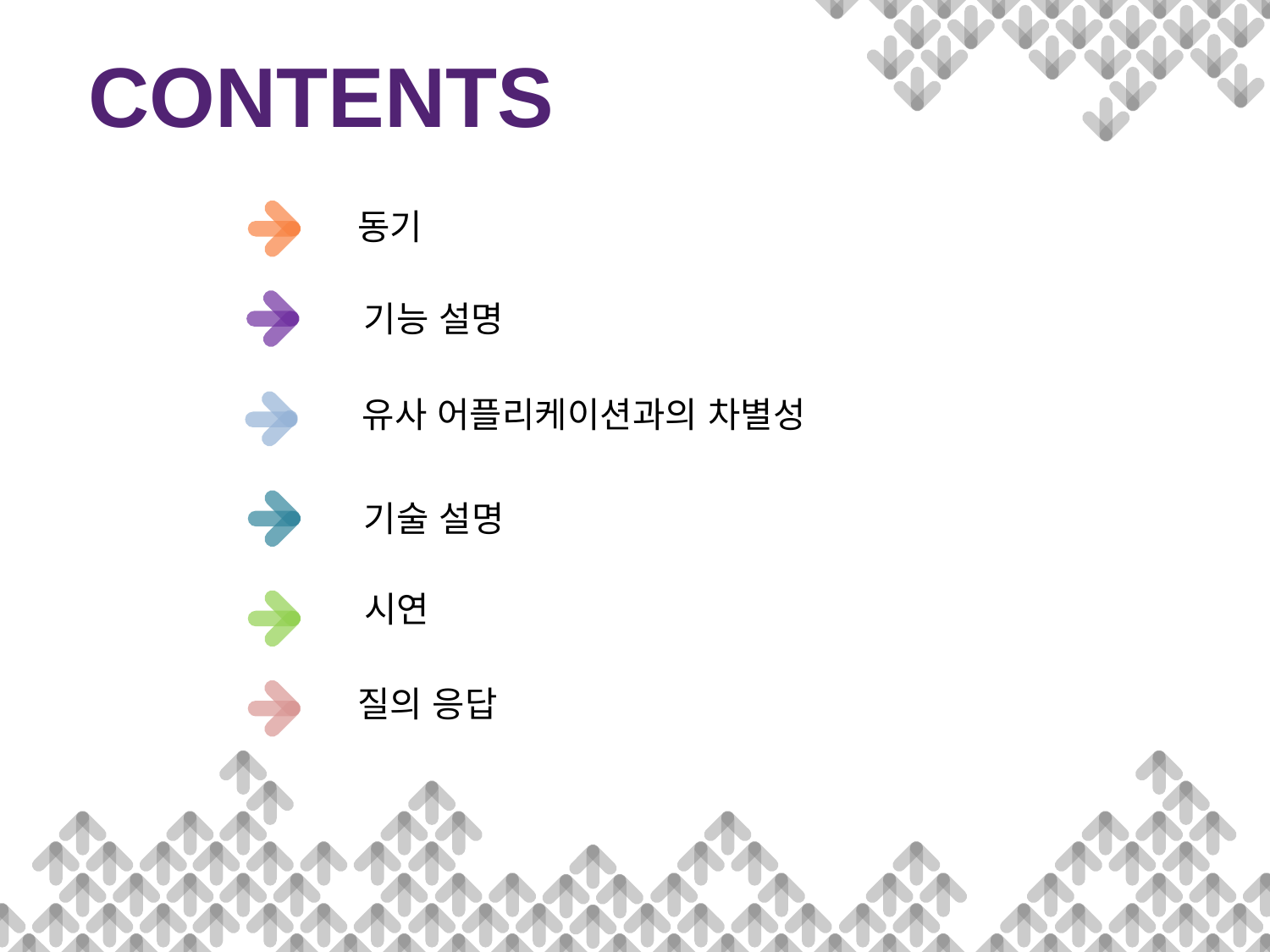

CONTENTS

동기

기능 설명
유사 어플리케이션과의 차별성

기술 설명
시연

질의 응답